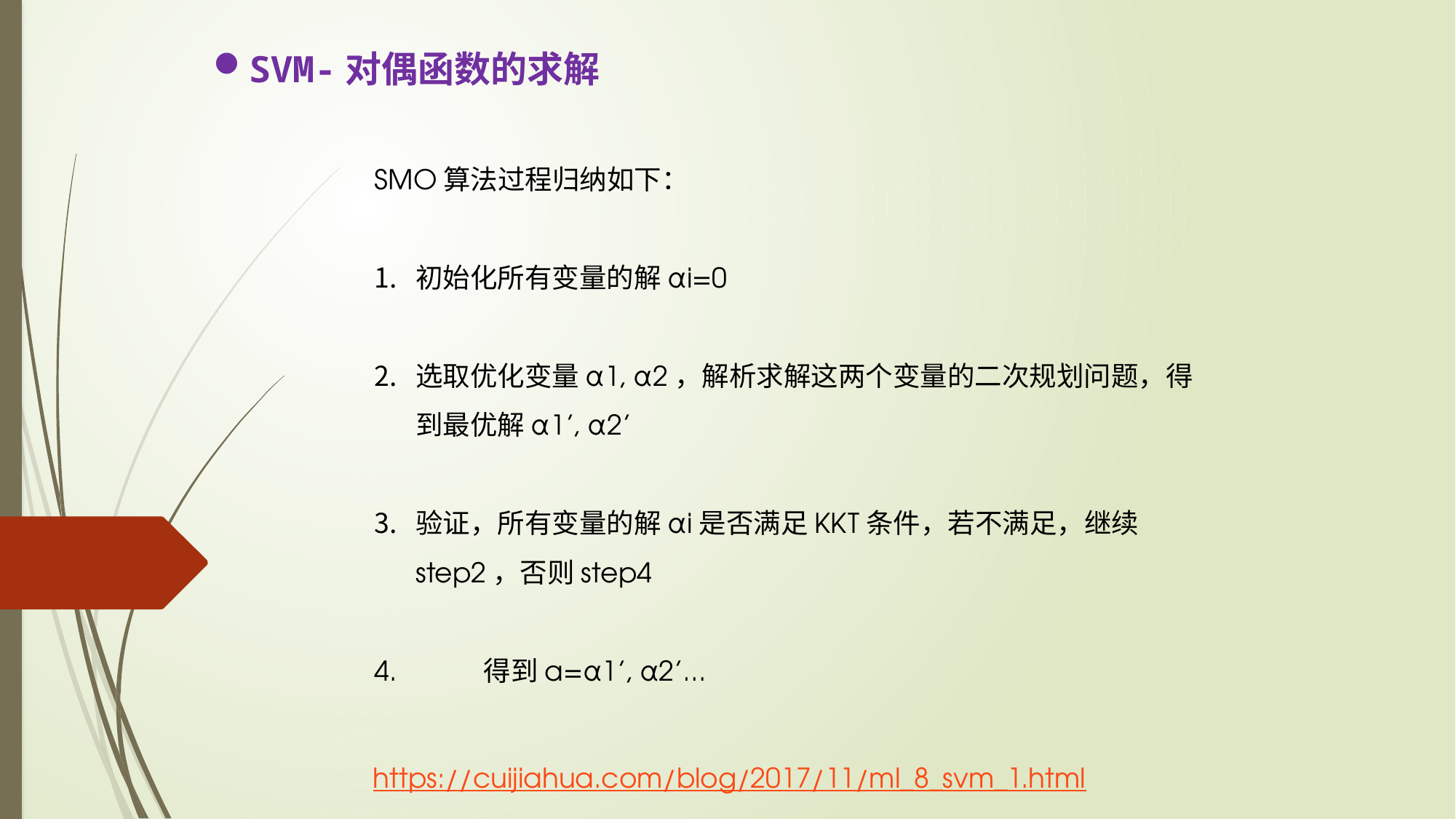

SVM-对偶函数的求解

SMO算法过程归纳如下：

初始化所有变量的解αi=0

选取优化变量α1, α2，解析求解这两个变量的二次规划问题，得到最优解α1’, α2’

验证，所有变量的解αi是否满足KKT条件，若不满足，继续step2，否则step4

4.	得到a=α1’, α2’…
https://cuijiahua.com/blog/2017/11/ml_8_svm_1.html